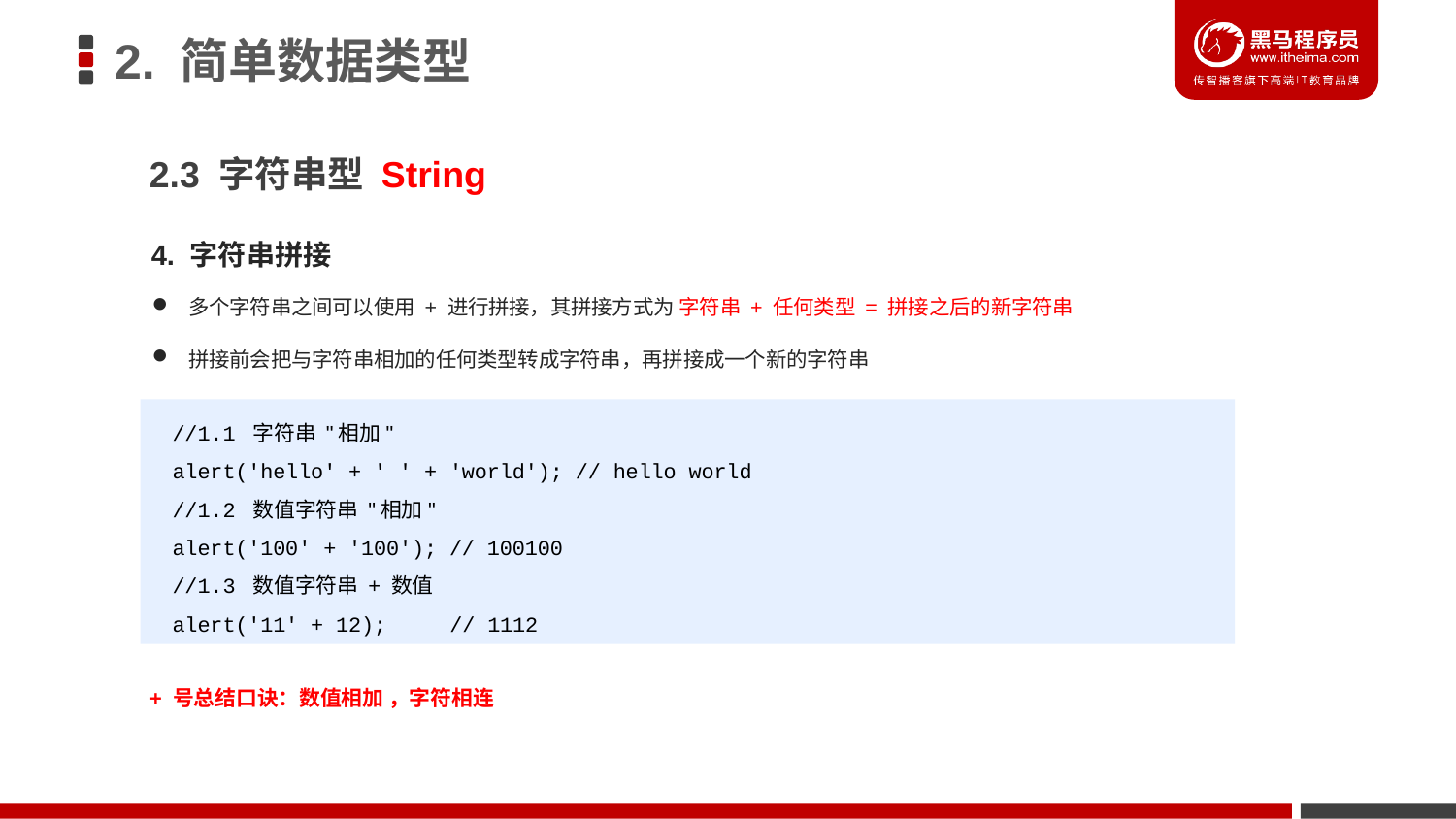

# 2. 简单数据类型
2.3 字符串型 String
4. 字符串拼接
 多个字符串之间可以使用 + 进行拼接，其拼接方式为 字符串 + 任何类型 = 拼接之后的新字符串
 拼接前会把与字符串相加的任何类型转成字符串，再拼接成一个新的字符串
//1.1 字符串 "相加"
alert('hello' + ' ' + 'world'); // hello world
//1.2 数值字符串 "相加"
alert('100' + '100'); // 100100
//1.3 数值字符串 + 数值
alert('11' + 12);     // 1112
+ 号总结口诀：数值相加 ，字符相连